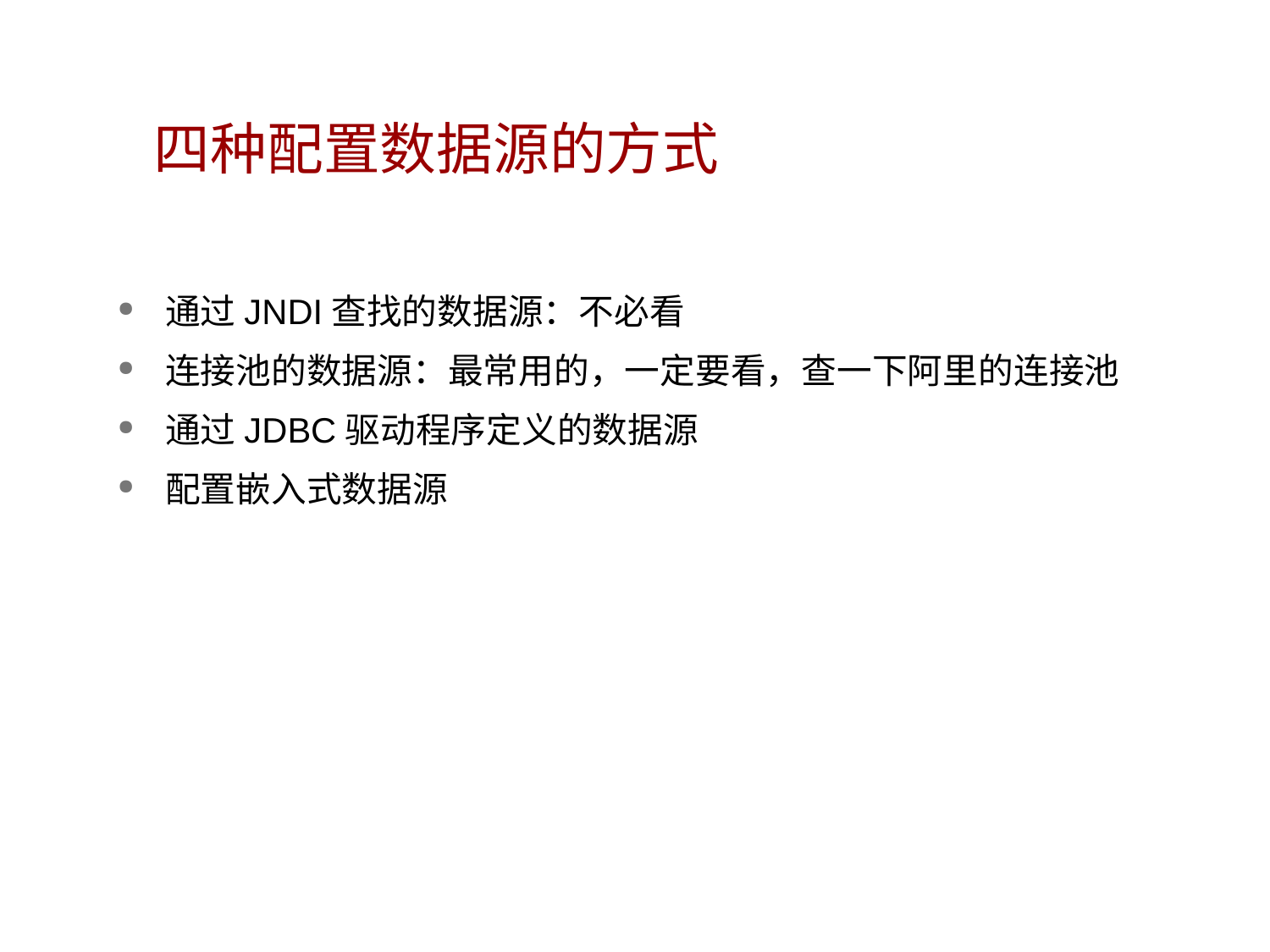

# 四种配置数据源的方式
通过JNDI查找的数据源：不必看
连接池的数据源：最常用的，一定要看，查一下阿里的连接池
通过JDBC驱动程序定义的数据源
配置嵌入式数据源